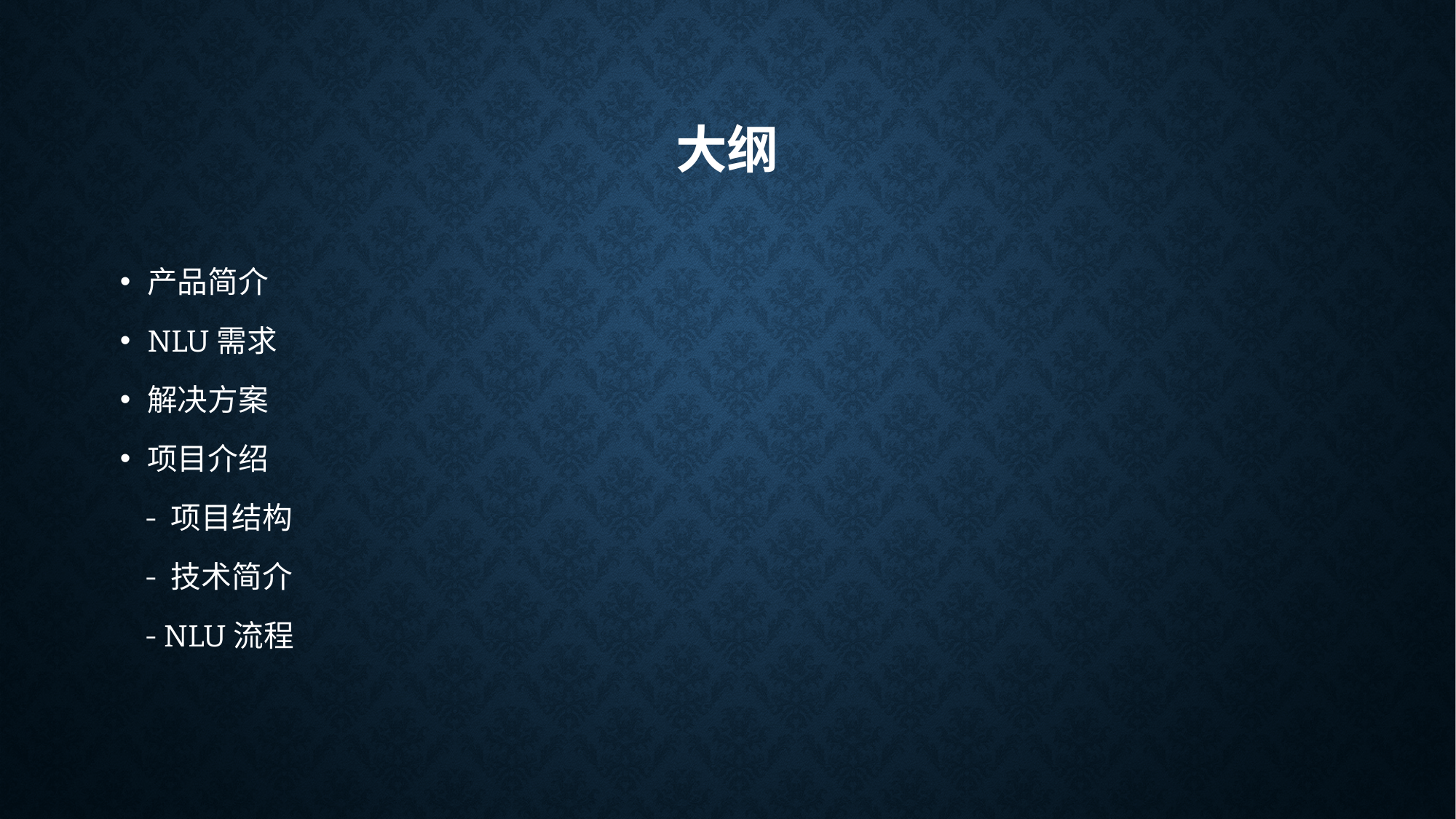

# 大纲
产品简介
NLU需求
解决方案
项目介绍
    - 项目结构
    - 技术简介
    - NLU流程